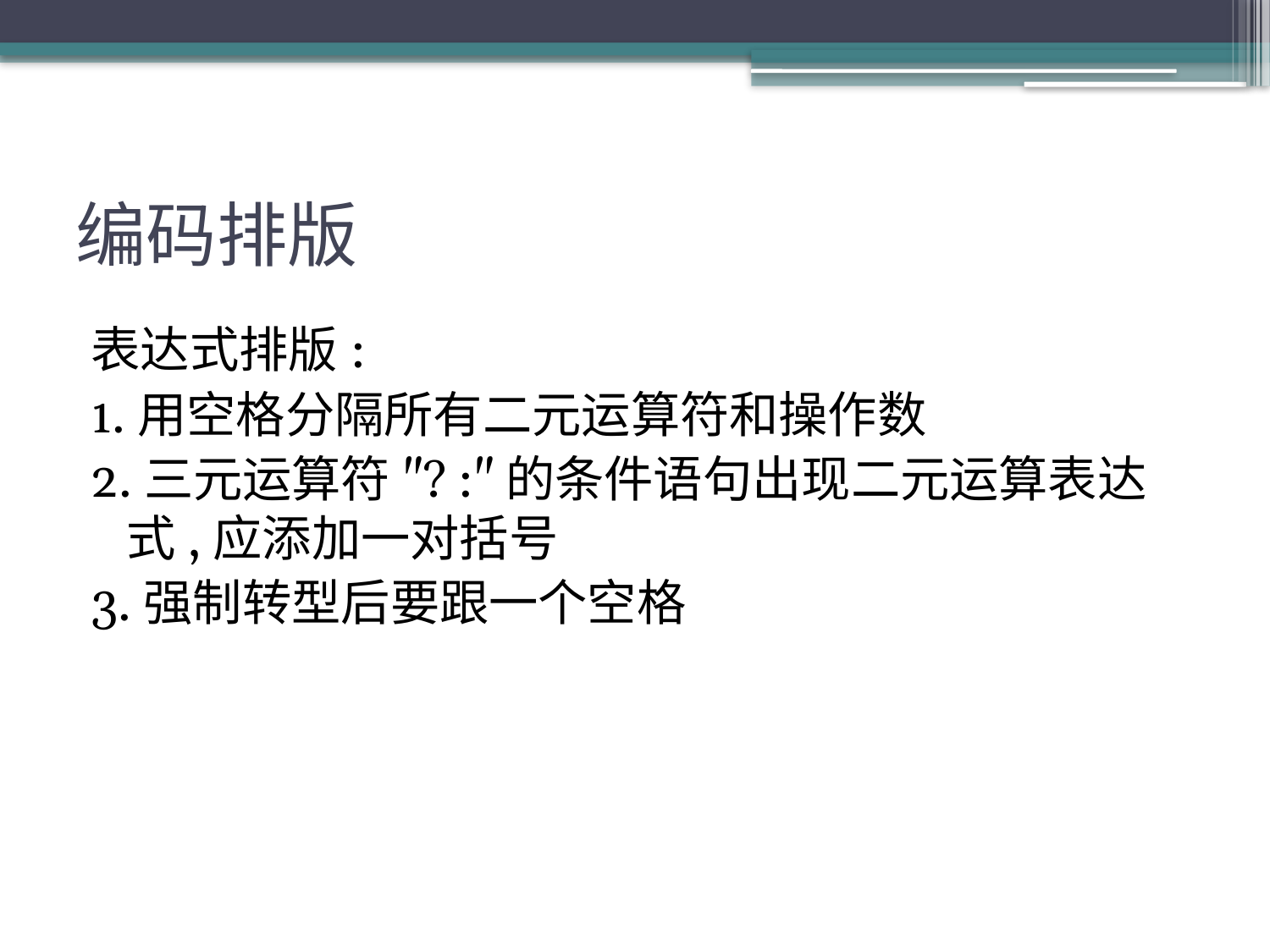

# 编码排版
表达式排版:
1.用空格分隔所有二元运算符和操作数
2.三元运算符"? :"的条件语句出现二元运算表达式,应添加一对括号
3.强制转型后要跟一个空格